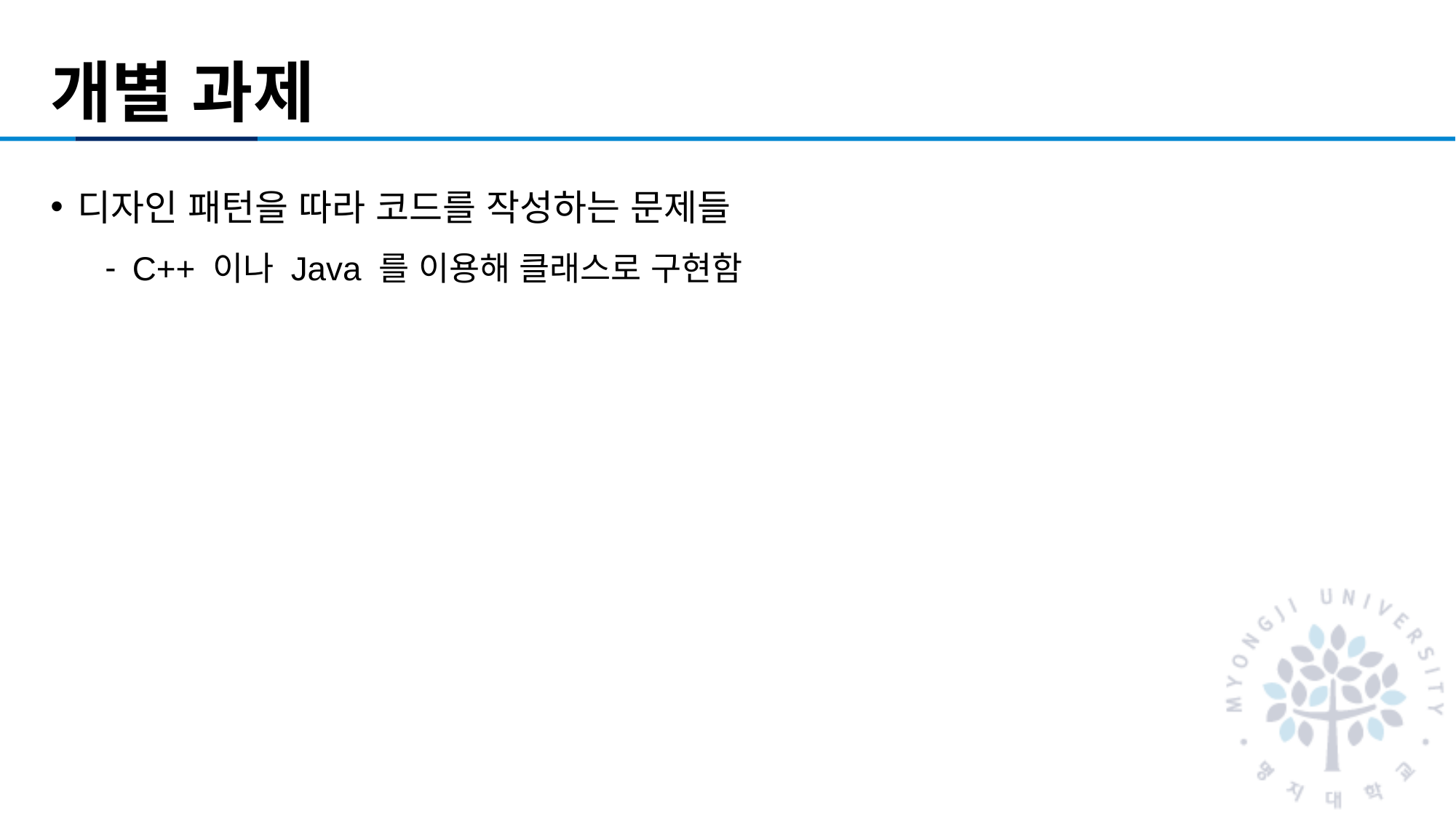

# 개별 과제
디자인 패턴을 따라 코드를 작성하는 문제들
C++ 이나 Java 를 이용해 클래스로 구현함